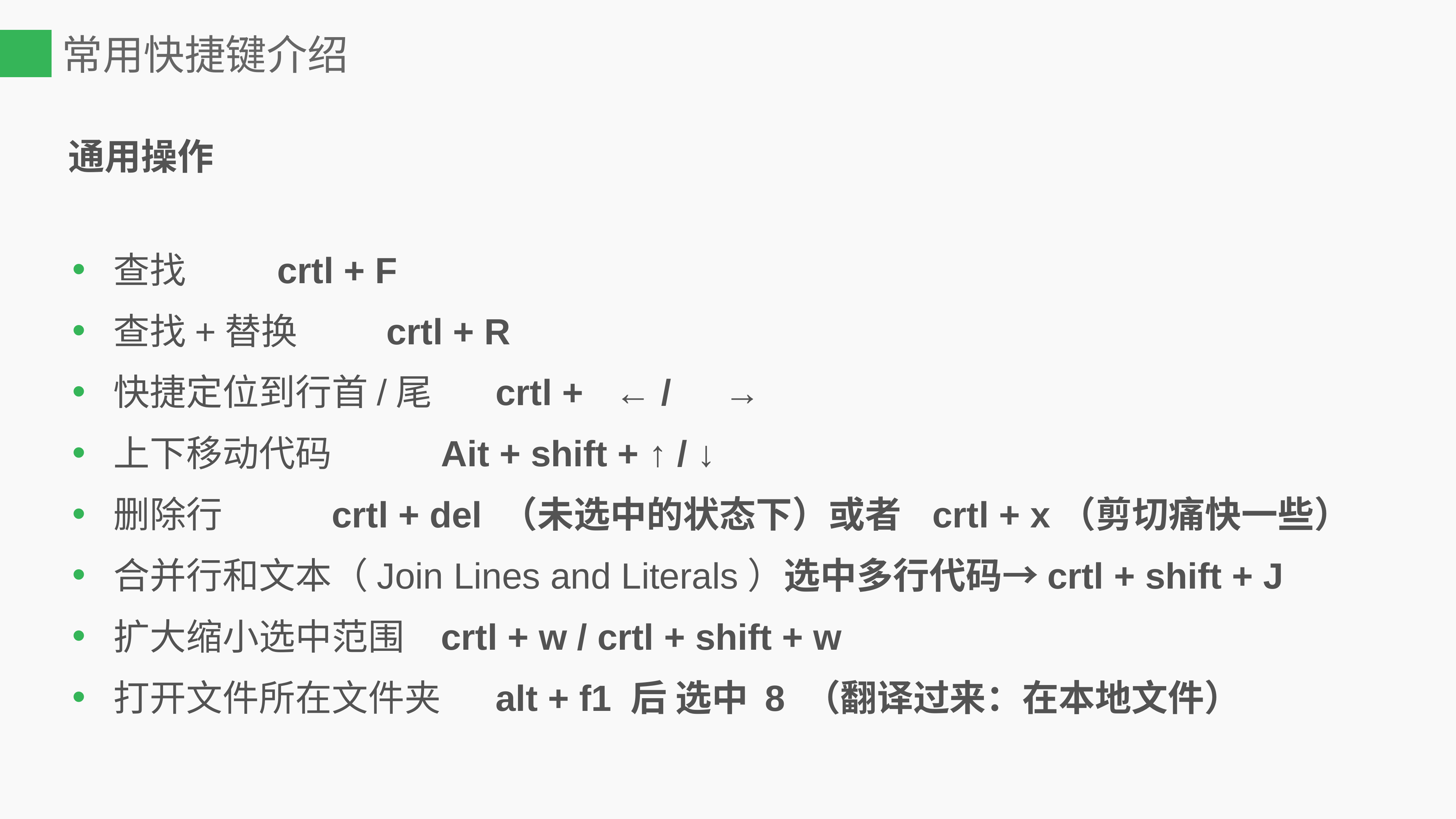

# 常用快捷键介绍
通用操作
查找		crtl + F
查找+替换		crtl + R
快捷定位到行首/尾 		crtl +	 ← /	 →
上下移动代码		Ait + shift + ↑ / ↓
删除行		crtl + del （未选中的状态下）或者	crtl + x（剪切痛快一些）
合并行和文本（Join Lines and Literals）选中多行代码→crtl + shift + J
扩大缩小选中范围 	crtl + w / crtl + shift + w
打开文件所在文件夹 	alt + f1 后 选中 8 （翻译过来：在本地文件）